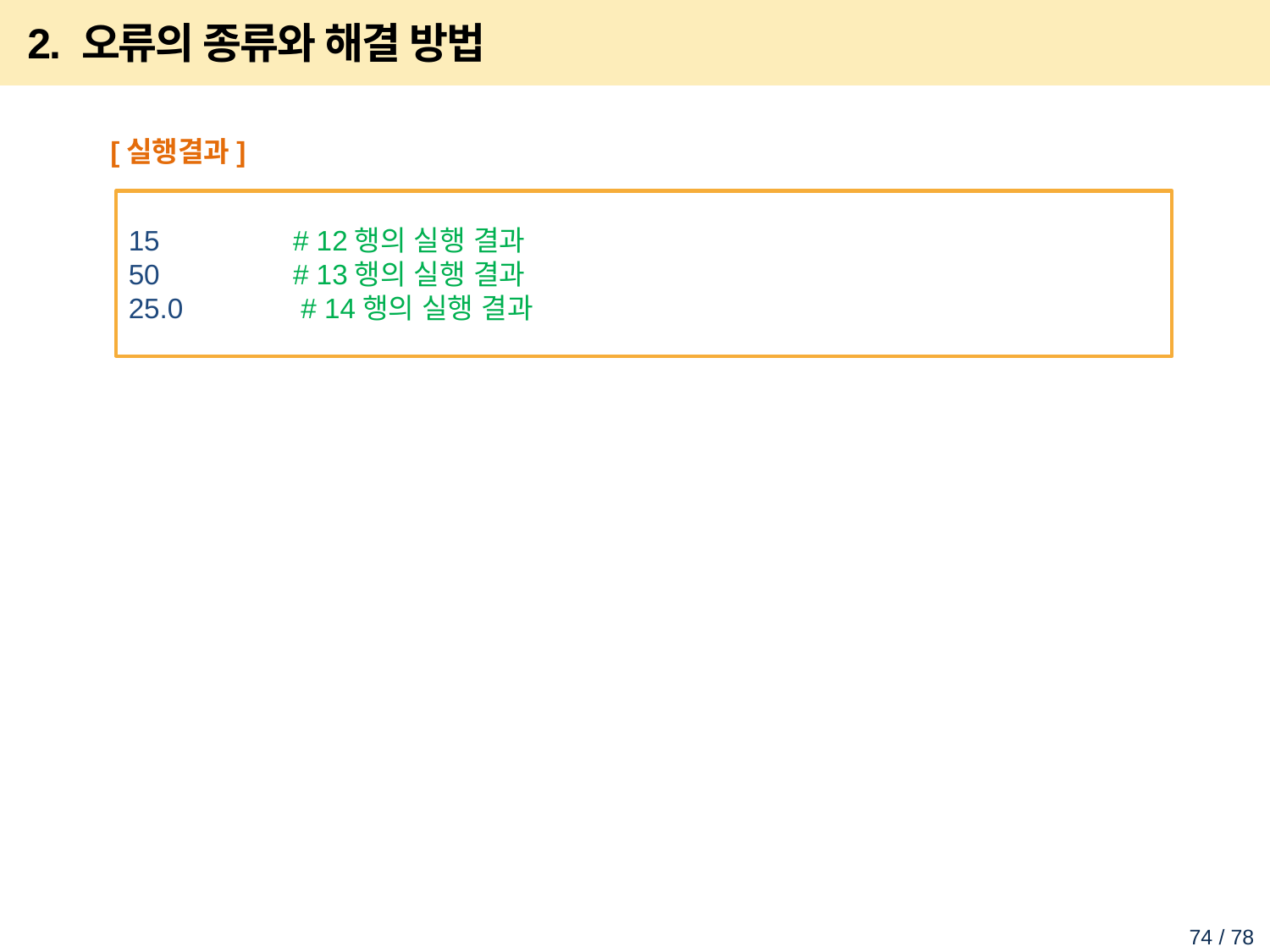

# 2. 오류의 종류와 해결 방법

[실행결과]
15                 # 12행의 실행 결과
50                 # 13행의 실행 결과
25.0               # 14행의 실행 결과